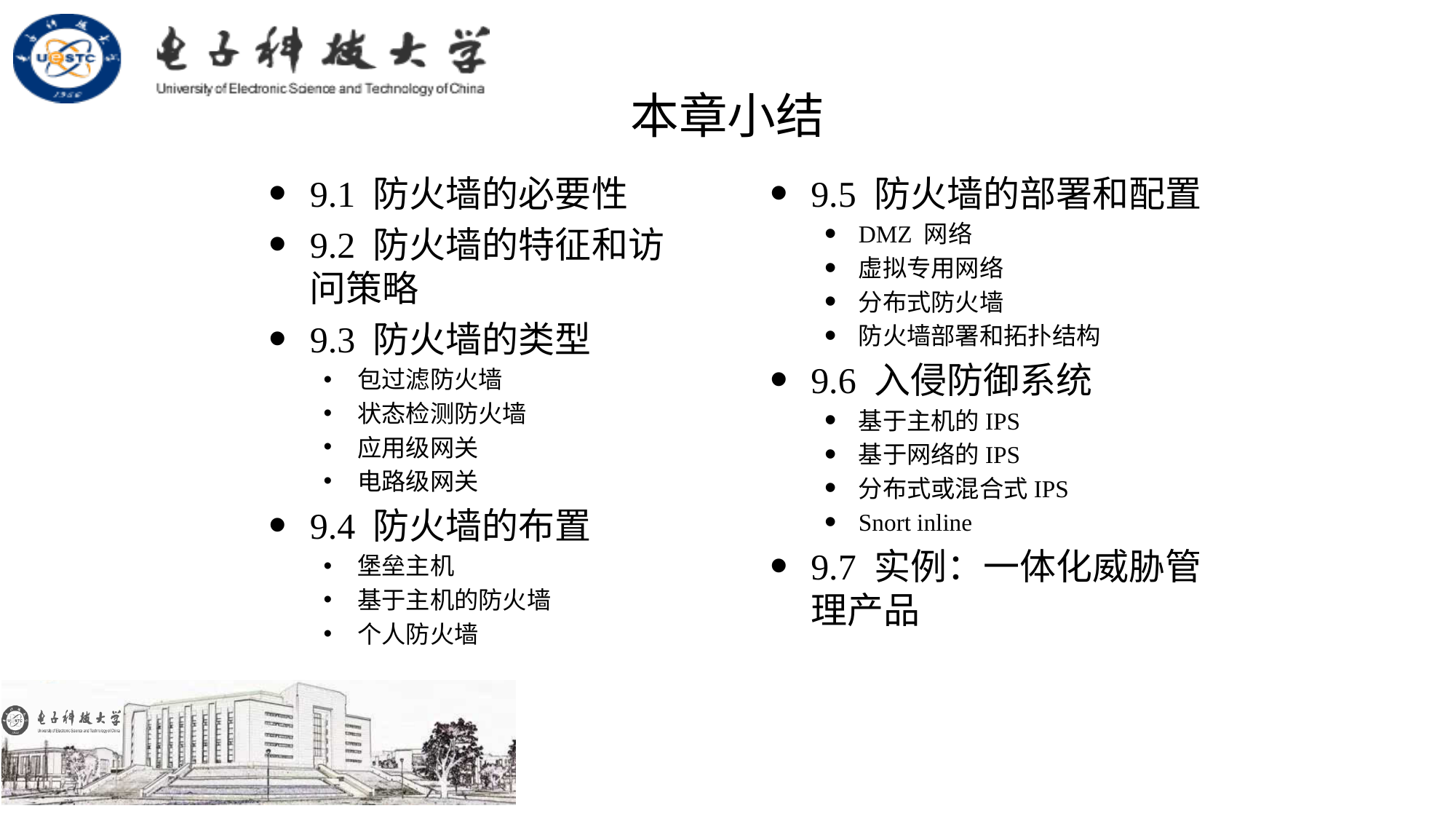

本章小结

9.1 防火墙的必要性
9.2 防火墙的特征和访问策略
9.3 防火墙的类型
包过滤防火墙
状态检测防火墙
应用级网关
电路级网关
9.4 防火墙的布置
堡垒主机
基于主机的防火墙
个人防火墙
9.5 防火墙的部署和配置
DMZ 网络
虚拟专用网络
分布式防火墙
防火墙部署和拓扑结构
9.6 入侵防御系统
基于主机的IPS
基于网络的IPS
分布式或混合式IPS
Snort inline
9.7 实例：一体化威胁管理产品